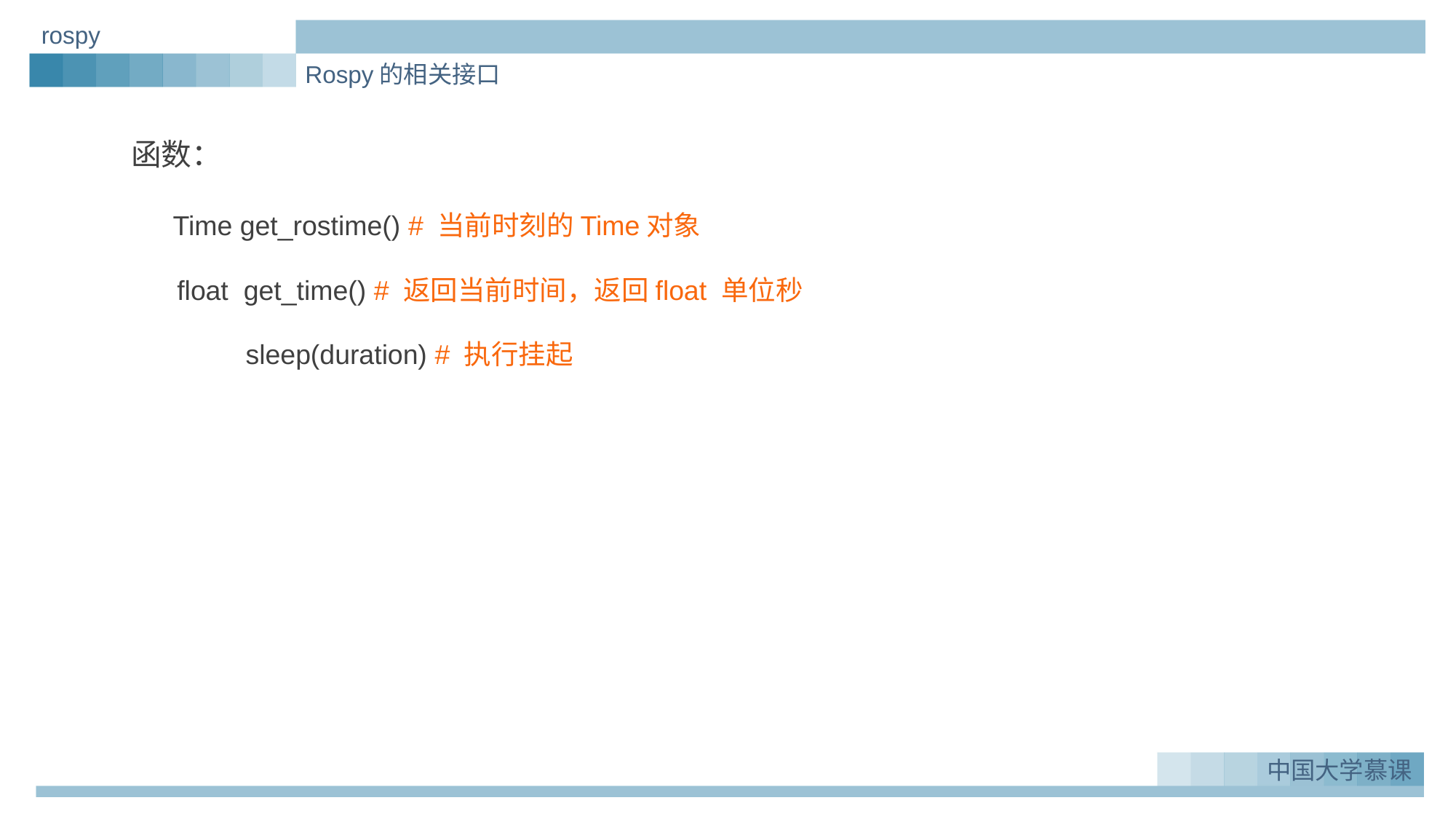

rospy
Rospy的相关接口
函数：
     Time get_rostime() # 当前时刻的Time对象
      float  get_time() # 返回当前时间，返回float 单位秒
               sleep(duration) # 执行挂起

中国大学慕课